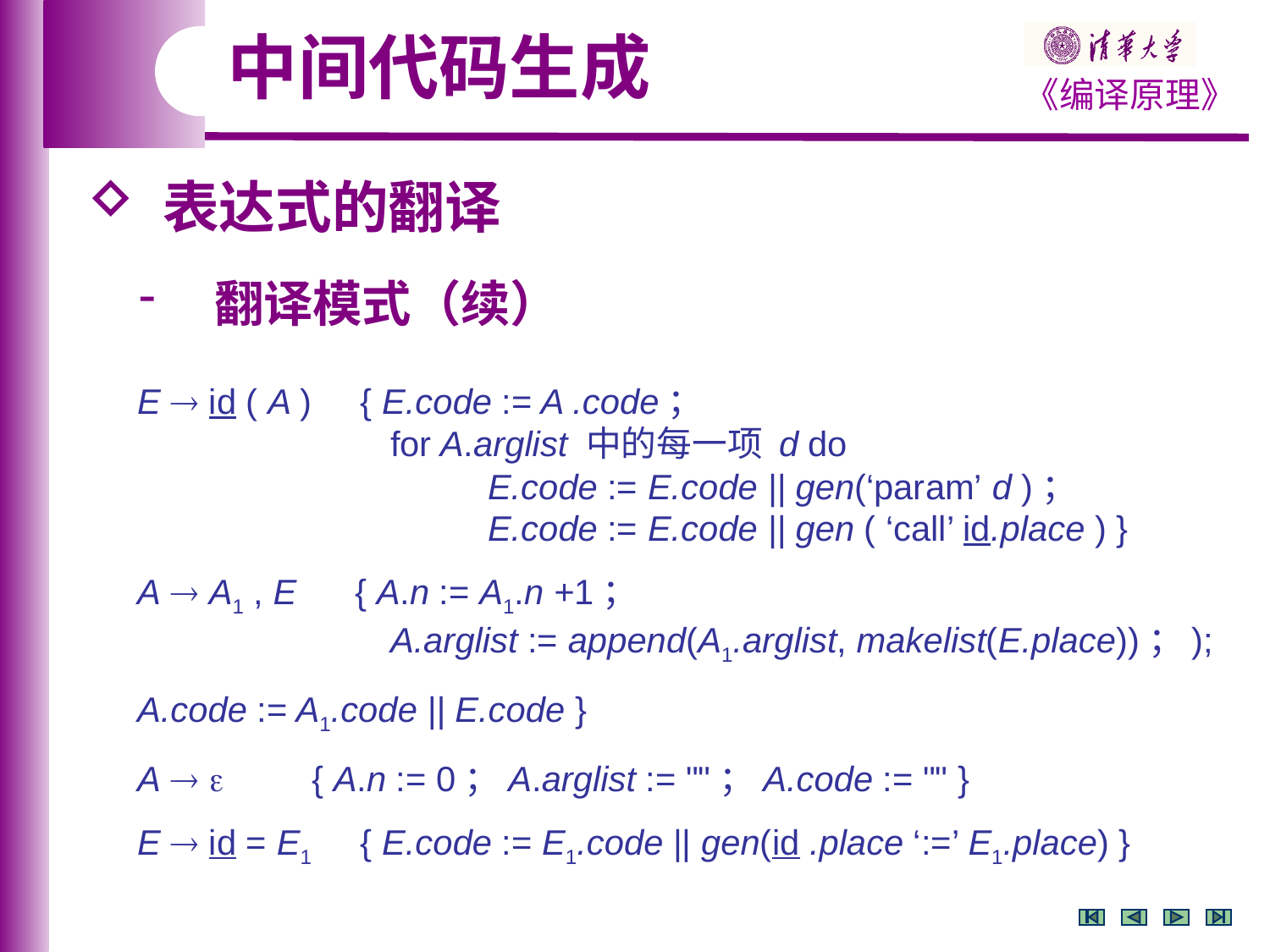

中间代码生成
 表达式的翻译
   翻译模式（续）
E → id ( A )     { E.code := A .code；
                          for A.arglist 中的每一项 d do
                                    E.code := E.code || gen(‘param’ d )；
                                    E.code := E.code || gen ( ‘call’ id.place ) }

A → A1 , E      { A.n := A1.n +1；
                          A.arglist := append(A1.arglist, makelist(E.place))；);

A.code := A1.code || E.code }

A → ε         { A.n := 0；A.arglist := ""；A.code := "" }

E → id = E1     { E.code := E1.code || gen(id .place ‘:=’ E1.place) }